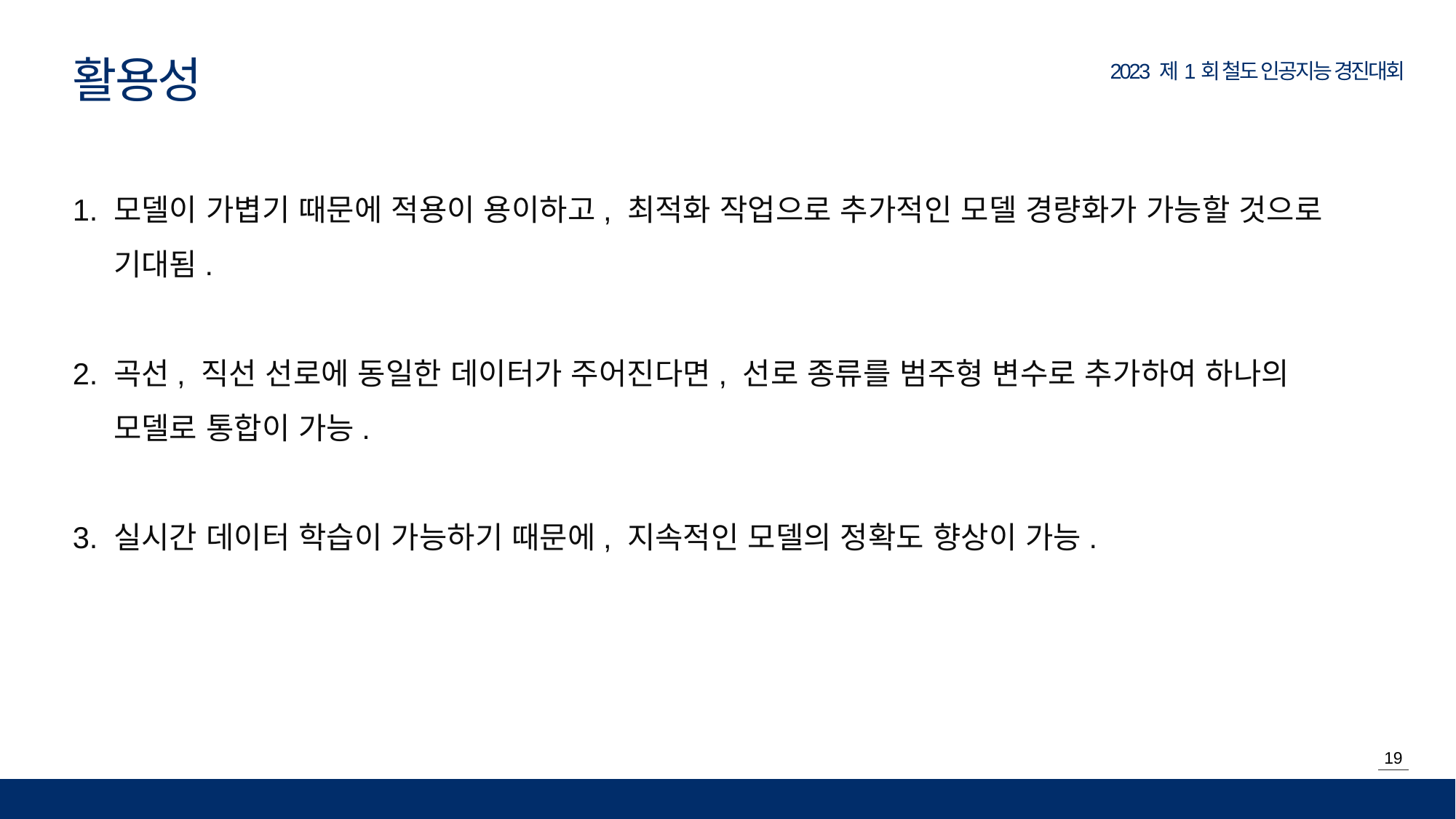

활용성
모델이 가볍기 때문에 적용이 용이하고, 최적화 작업으로 추가적인 모델 경량화가 가능할 것으로 기대됨.

곡선, 직선 선로에 동일한 데이터가 주어진다면, 선로 종류를 범주형 변수로 추가하여 하나의 모델로 통합이 가능.

실시간 데이터 학습이 가능하기 때문에, 지속적인 모델의 정확도 향상이 가능.